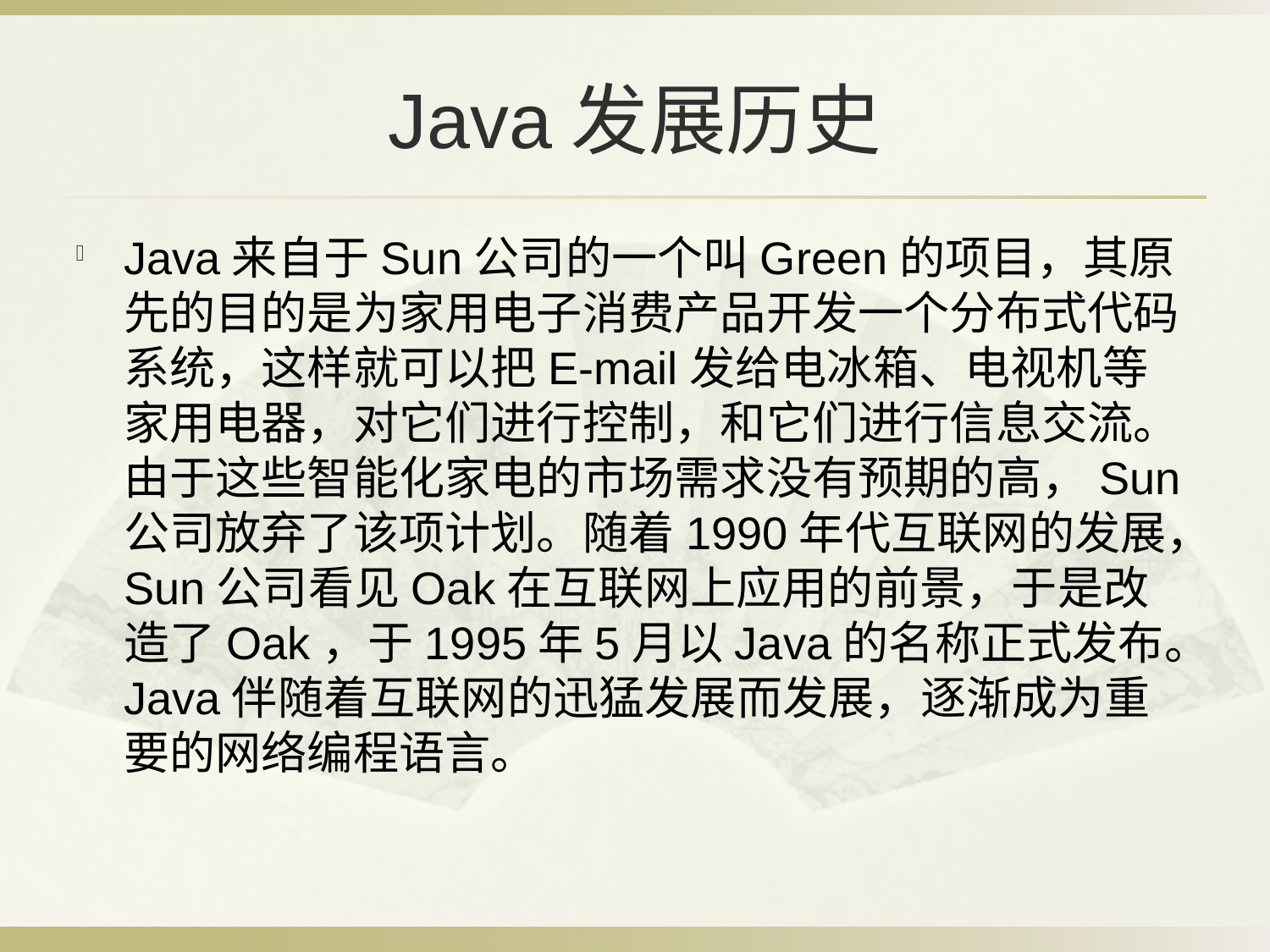

# Java发展历史
Java来自于Sun公司的一个叫Green的项目，其原先的目的是为家用电子消费产品开发一个分布式代码系统，这样就可以把E-mail发给电冰箱、电视机等家用电器，对它们进行控制，和它们进行信息交流。由于这些智能化家电的市场需求没有预期的高，Sun公司放弃了该项计划。随着1990年代互联网的发展，Sun公司看见Oak在互联网上应用的前景，于是改造了Oak，于1995年5月以Java的名称正式发布。Java伴随着互联网的迅猛发展而发展，逐渐成为重要的网络编程语言。